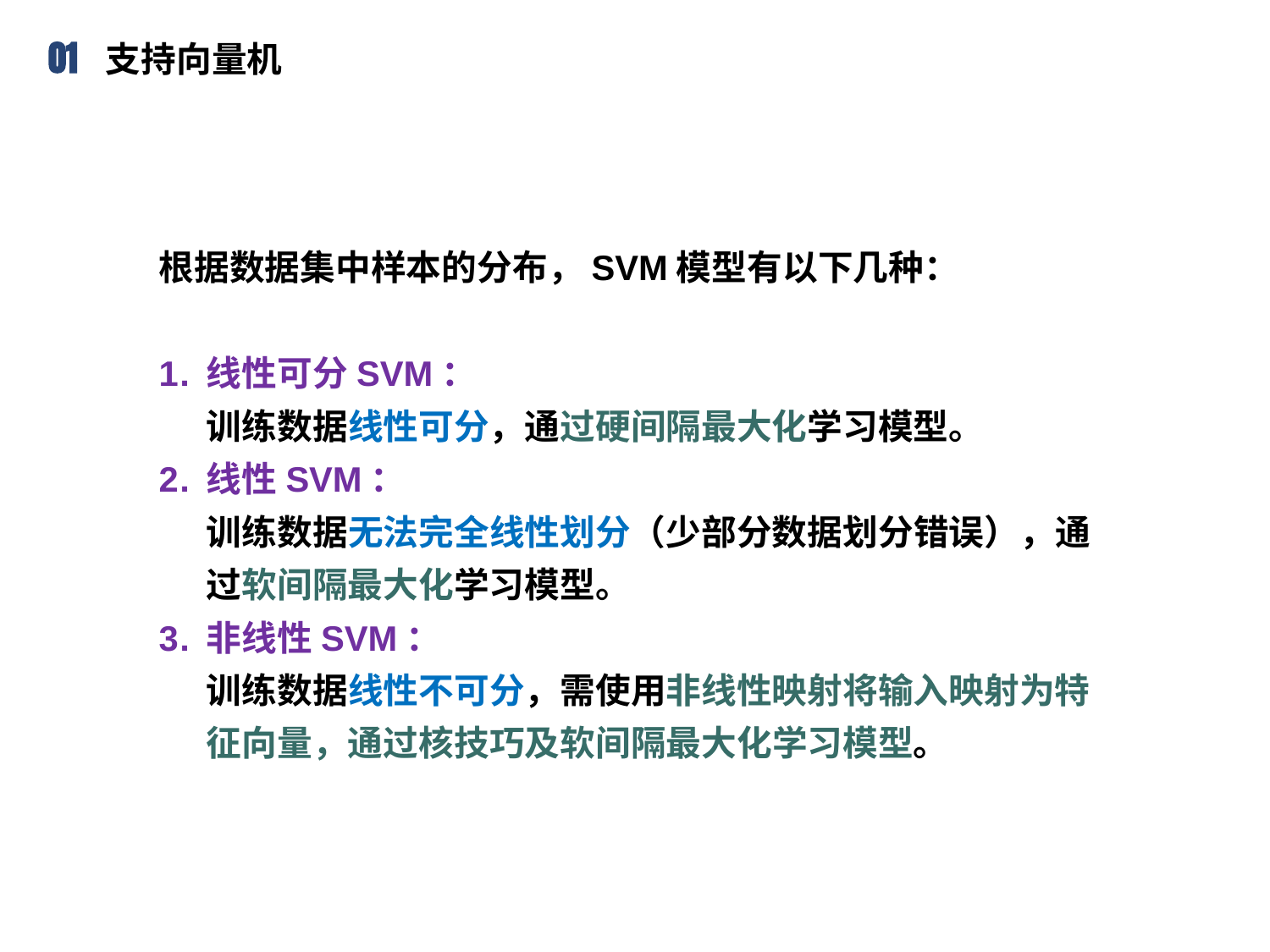

02  硬间隔最大化
01  支持向量机
根据数据集中样本的分布，SVM模型有以下几种：

线性可分SVM：
训练数据线性可分，通过硬间隔最大化学习模型。
线性SVM：
训练数据无法完全线性划分（少部分数据划分错误），通过软间隔最大化学习模型。
非线性SVM：
训练数据线性不可分，需使用非线性映射将输入映射为特征向量，通过核技巧及软间隔最大化学习模型。